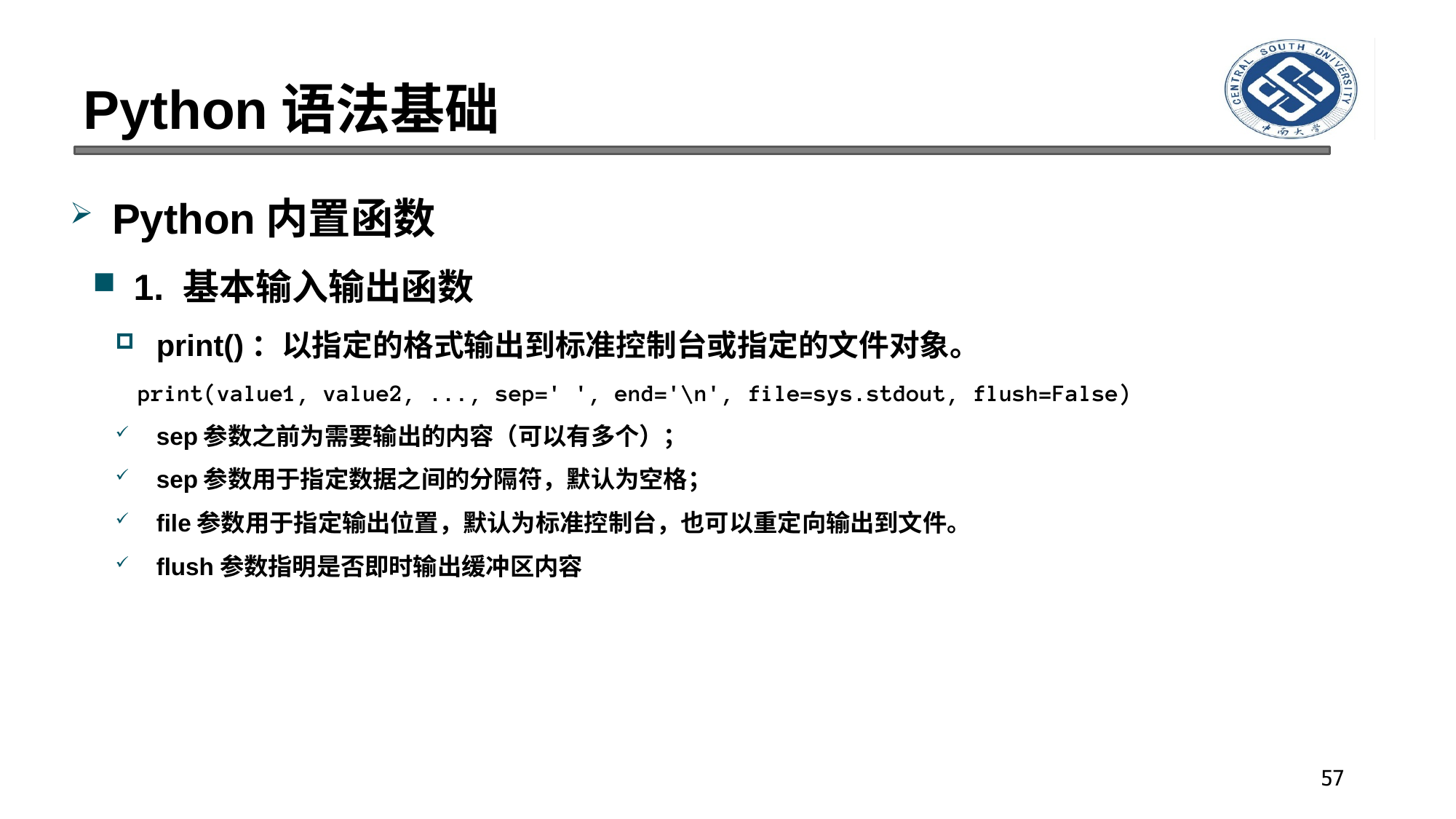

# Python语法基础
Python内置函数
1. 基本输入输出函数
print()：以指定的格式输出到标准控制台或指定的文件对象。
print(value1, value2, ..., sep=' ', end='\n', file=sys.stdout, flush=False)
sep参数之前为需要输出的内容（可以有多个）；
sep参数用于指定数据之间的分隔符，默认为空格；
file参数用于指定输出位置，默认为标准控制台，也可以重定向输出到文件。
flush参数指明是否即时输出缓冲区内容

57